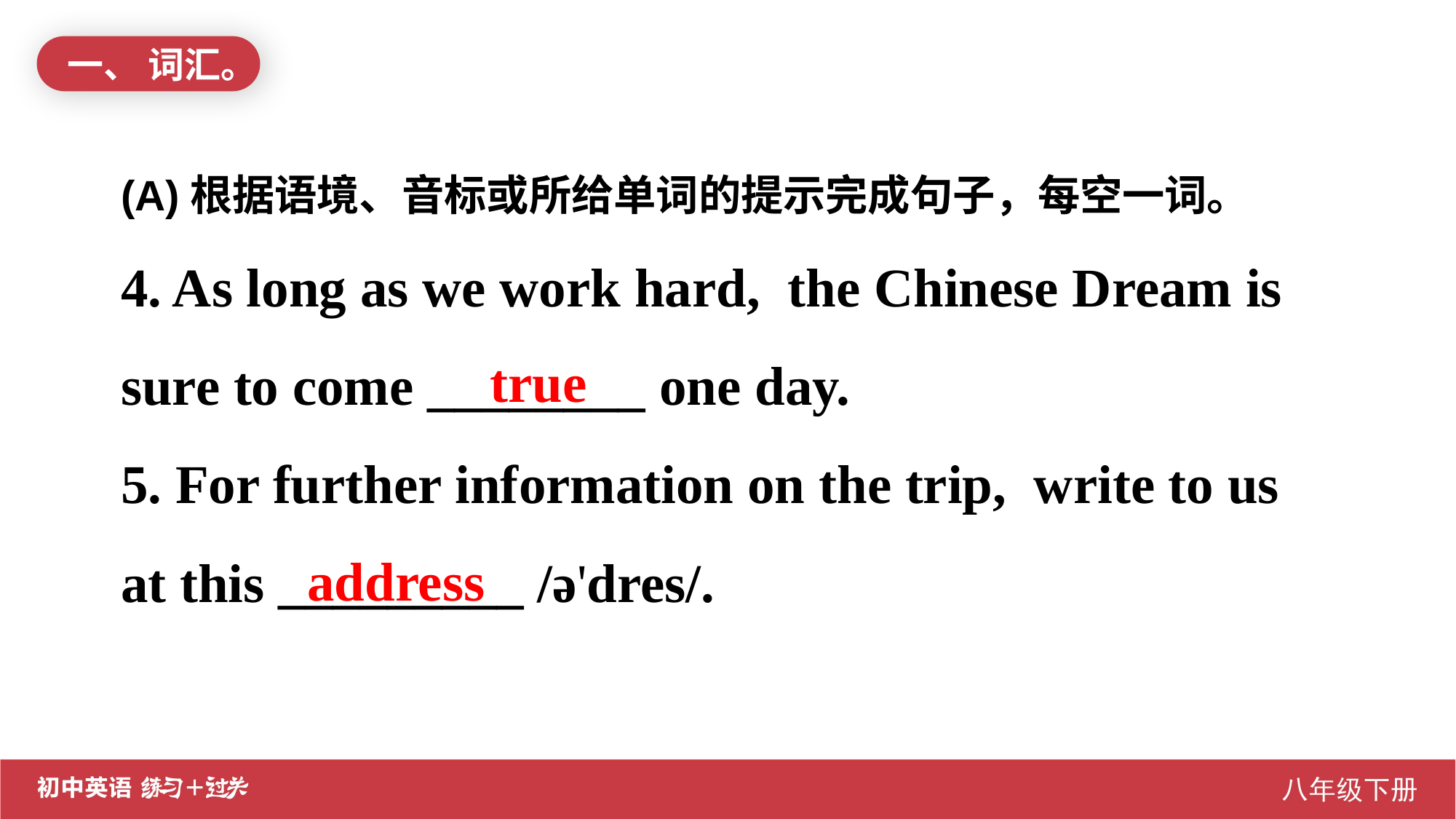

一、 词汇。
(A)根据语境、音标或所给单词的提示完成句子，每空一词。
4. As long as we work hard,  the Chinese Dream is sure to come ________ one day.
5. For further information on the trip,  write to us at this _________ /ə'dres/.
true
address